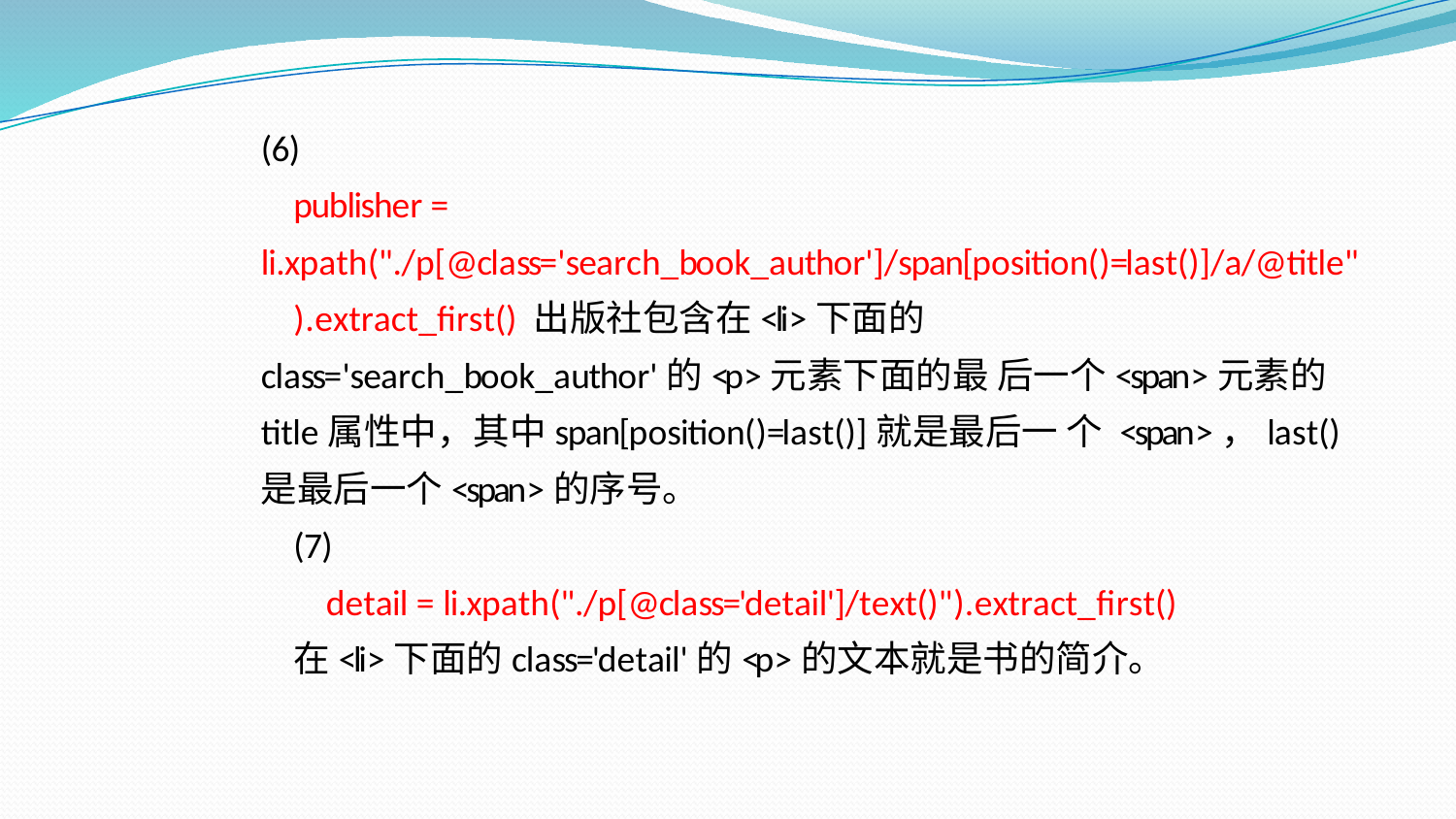

(6)
publisher = li.xpath("./p[@class='search_book_author']/span[position()=last()]/a/@title"
).extract_first() 出版社包含在<li>下面的class='search_book_author'的<p>元素下面的最 后一个<span>元素的title属性中，其中span[position()=last()]就是最后一 个 <span>，last()是最后一个<span>的序号。
(7)
detail = li.xpath("./p[@class='detail']/text()").extract_first()
在<li>下面的class='detail'的<p>的文本就是书的简介。